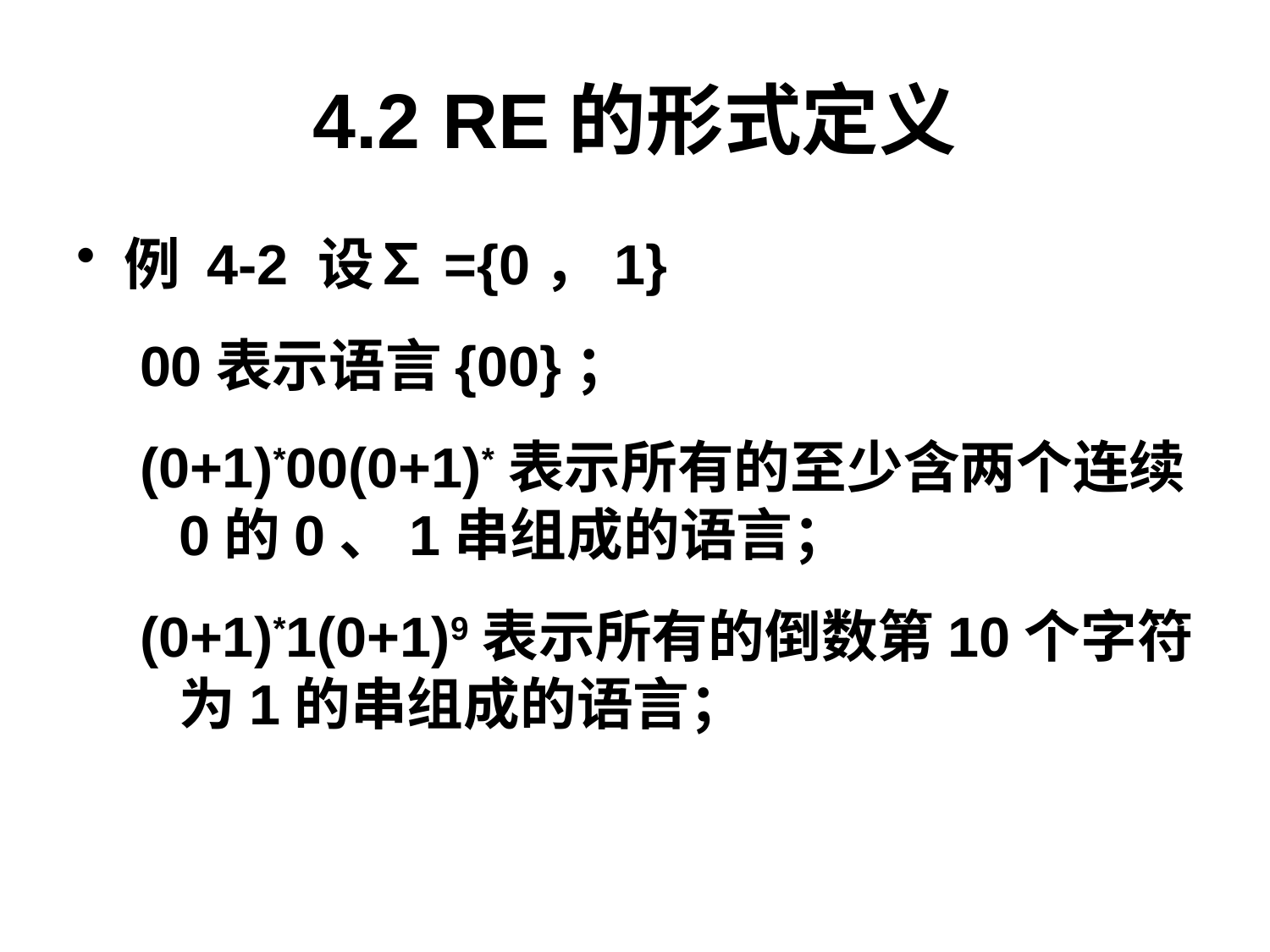

# 4.2 RE的形式定义
例 4-2 设∑={0，1}
00表示语言{00}；
(0+1)*00(0+1)*表示所有的至少含两个连续0的0、1串组成的语言；
(0+1)*1(0+1)9表示所有的倒数第10个字符为1的串组成的语言；

20